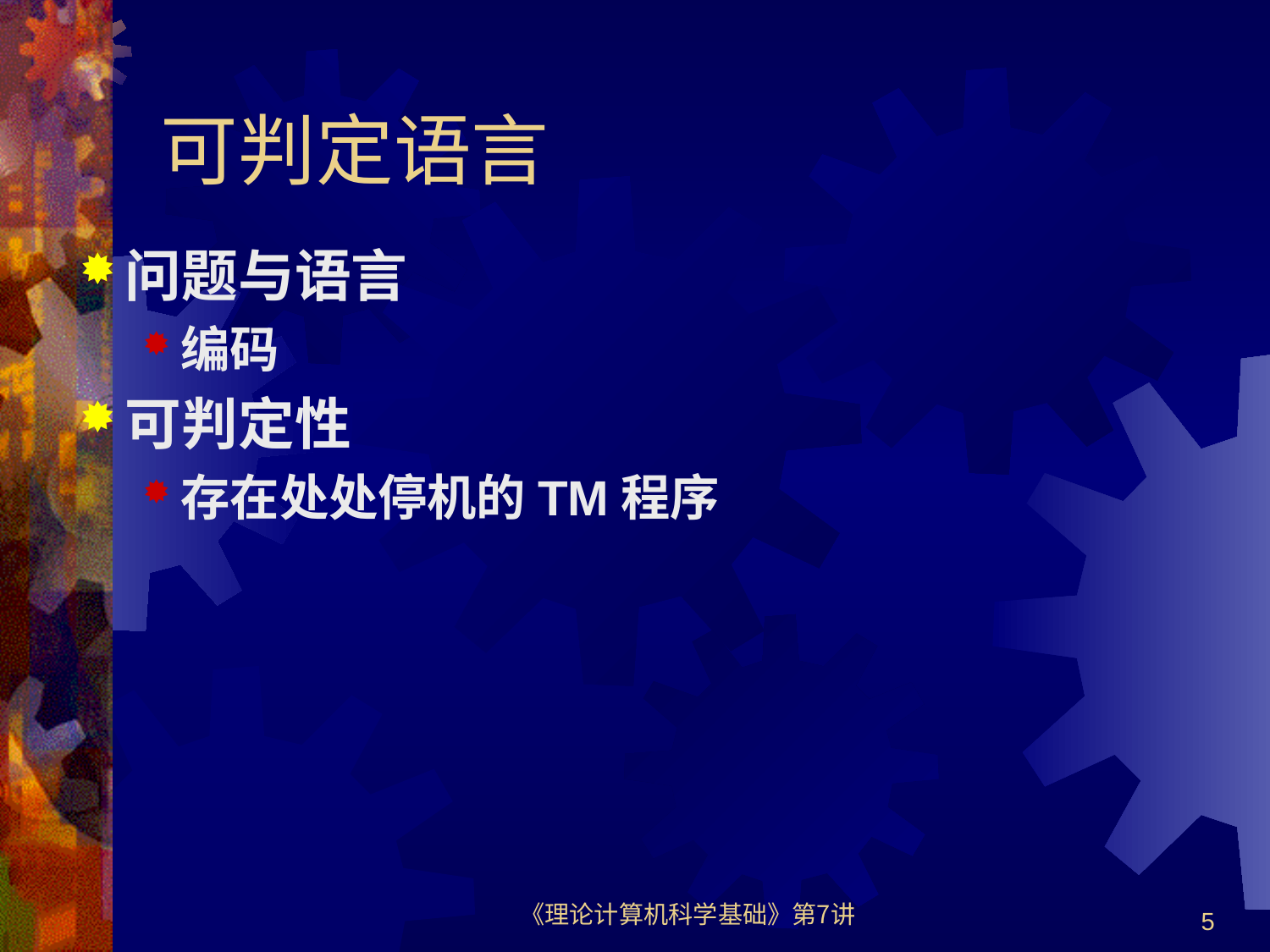

# 可判定语言
问题与语言
编码
可判定性
存在处处停机的TM程序
《理论计算机科学基础》第7讲
5